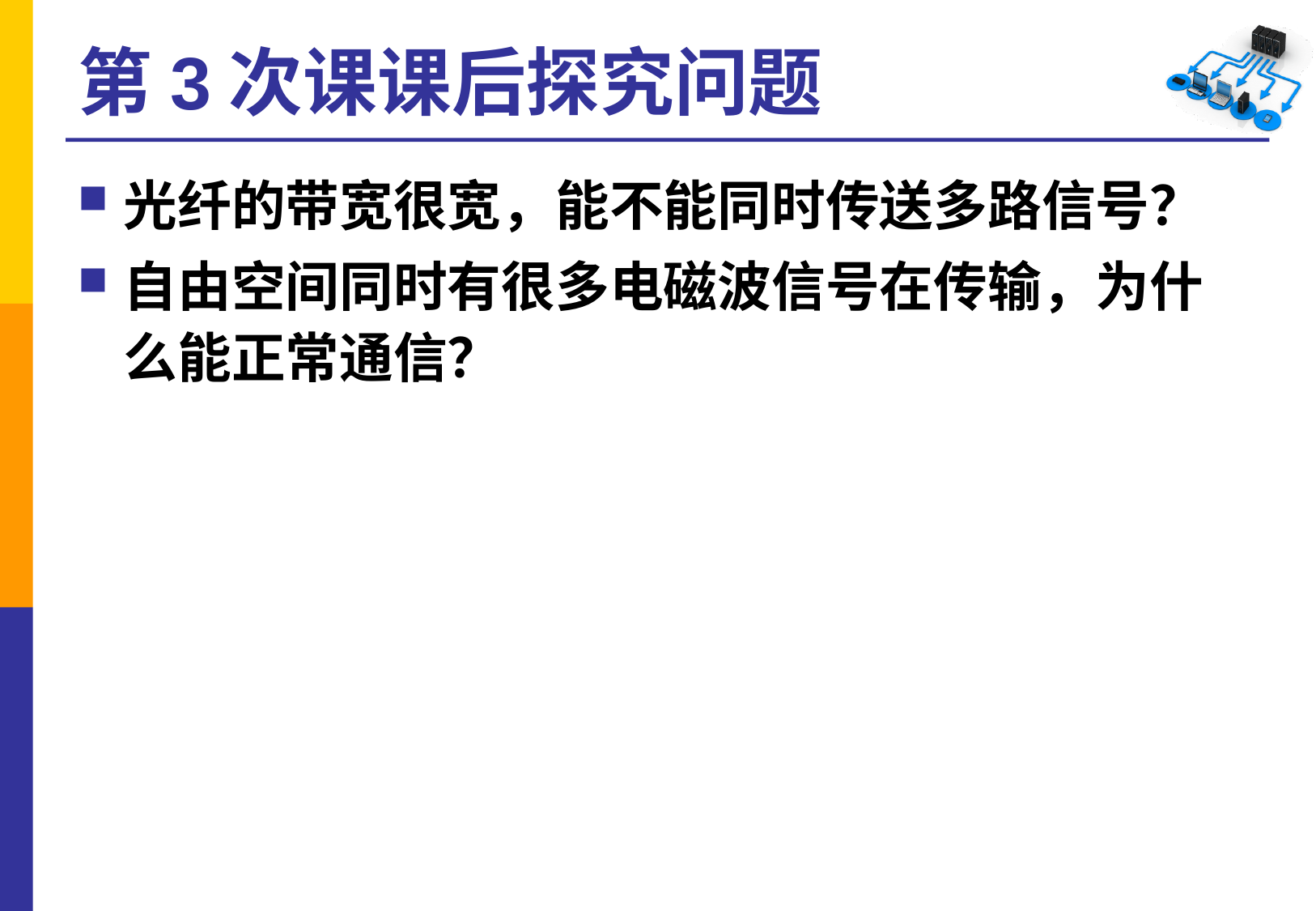

# 第3次课课后探究问题
光纤的带宽很宽，能不能同时传送多路信号？
自由空间同时有很多电磁波信号在传输，为什么能正常通信？